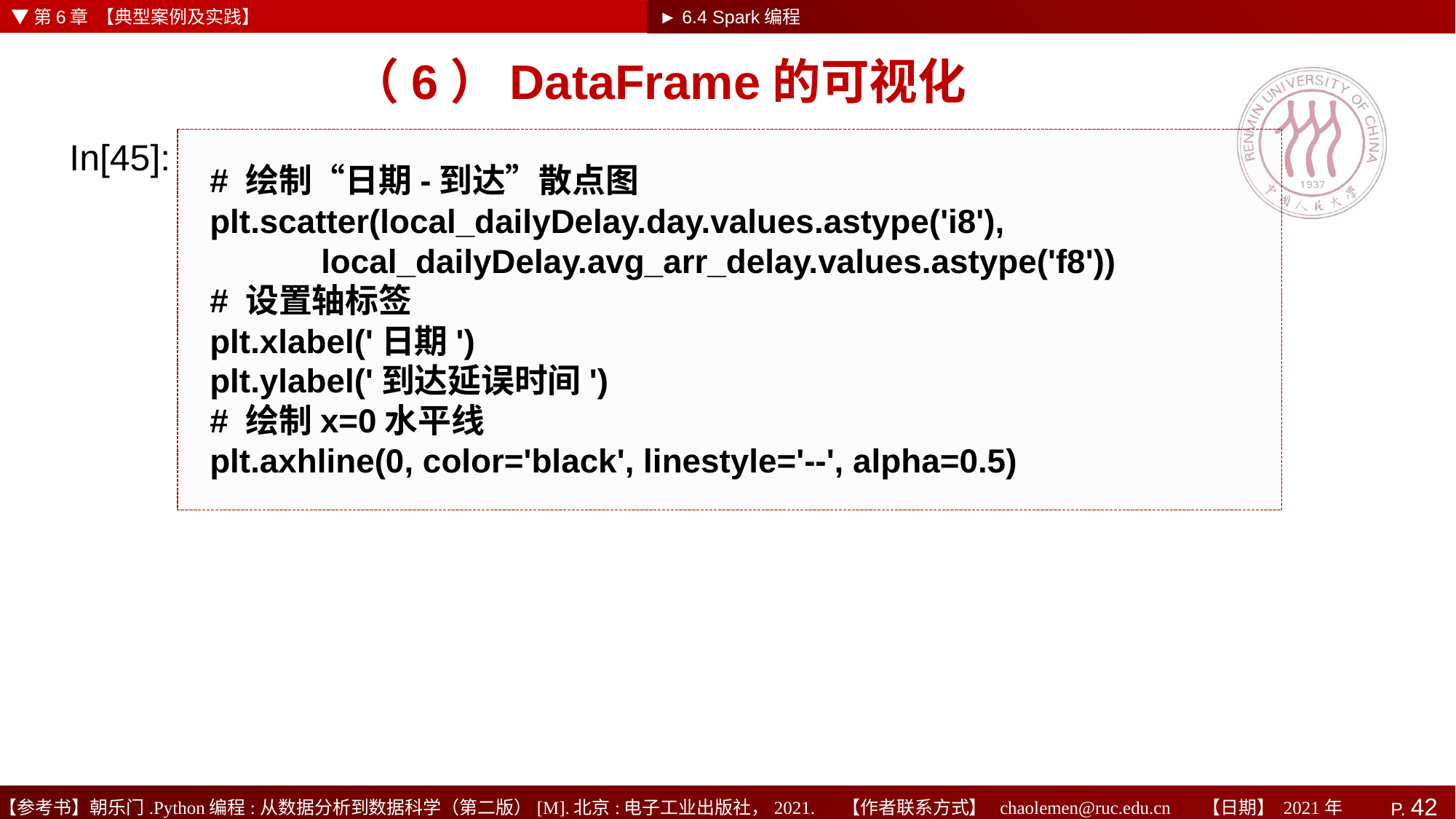

▼第6章  【典型案例及实践】
► 6.4 Spark编程
# （6）DataFrame的可视化
In[45]:
# 绘制“日期-到达”散点图
plt.scatter(local_dailyDelay.day.values.astype('i8'),
            local_dailyDelay.avg_arr_delay.values.astype('f8'))
# 设置轴标签
plt.xlabel('日期')
plt.ylabel('到达延误时间')
# 绘制x=0水平线
plt.axhline(0, color='black', linestyle='--', alpha=0.5)